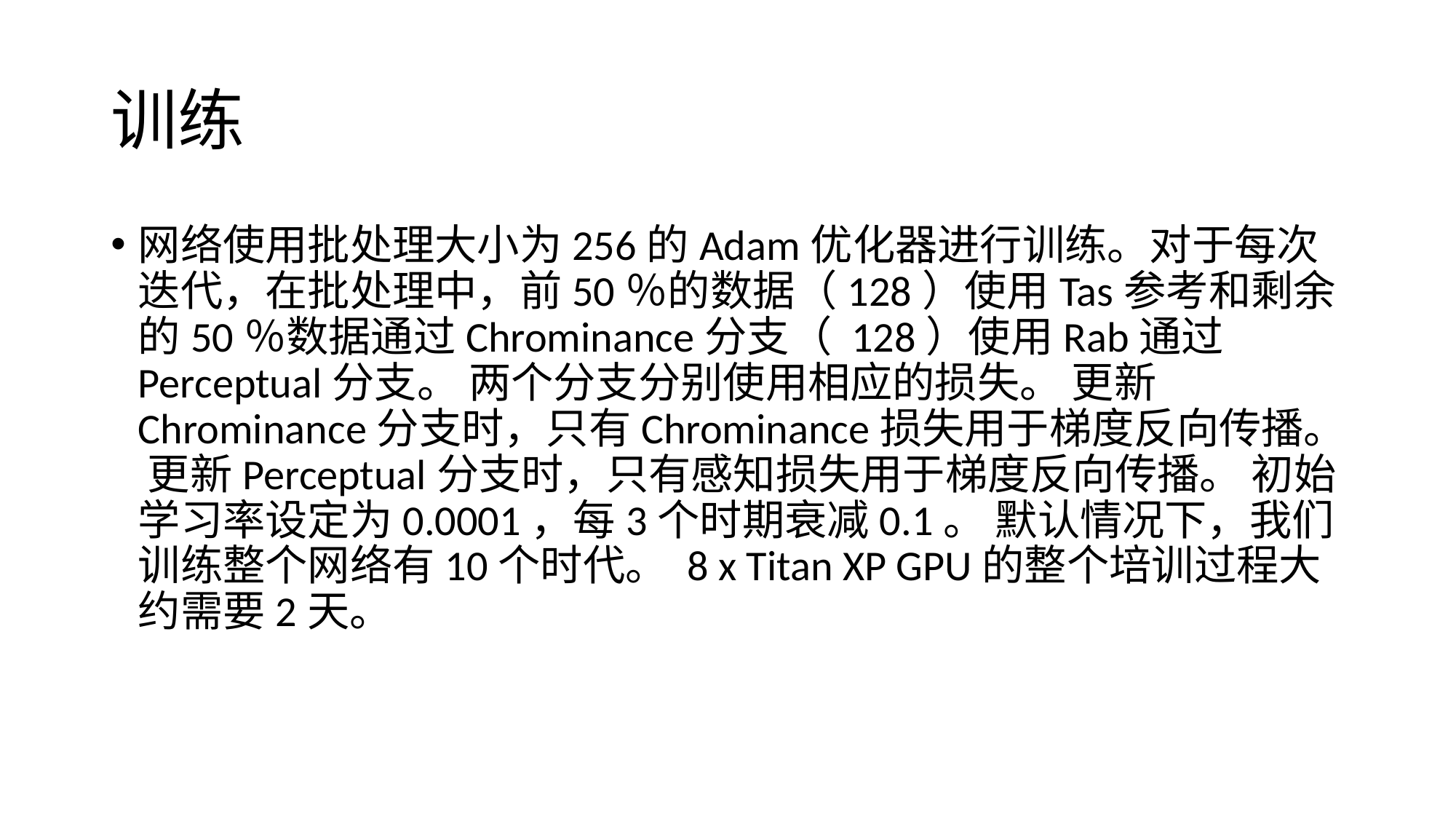

# 训练
网络使用批处理大小为256的Adam优化器进行训练。对于每次迭代，在批处理中，前50％的数据（128）使用Tas参考和剩余的50％数据通过Chrominance分支（ 128）使用Rab通过Perceptual分支。 两个分支分别使用相应的损失。 更新Chrominance分支时，只有Chrominance损失用于梯度反向传播。 更新Perceptual分支时，只有感知损失用于梯度反向传播。 初始学习率设定为0.0001，每3个时期衰减0.1。 默认情况下，我们训练整个网络有10个时代。 8 x Titan XP GPU的整个培训过程大约需要2天。